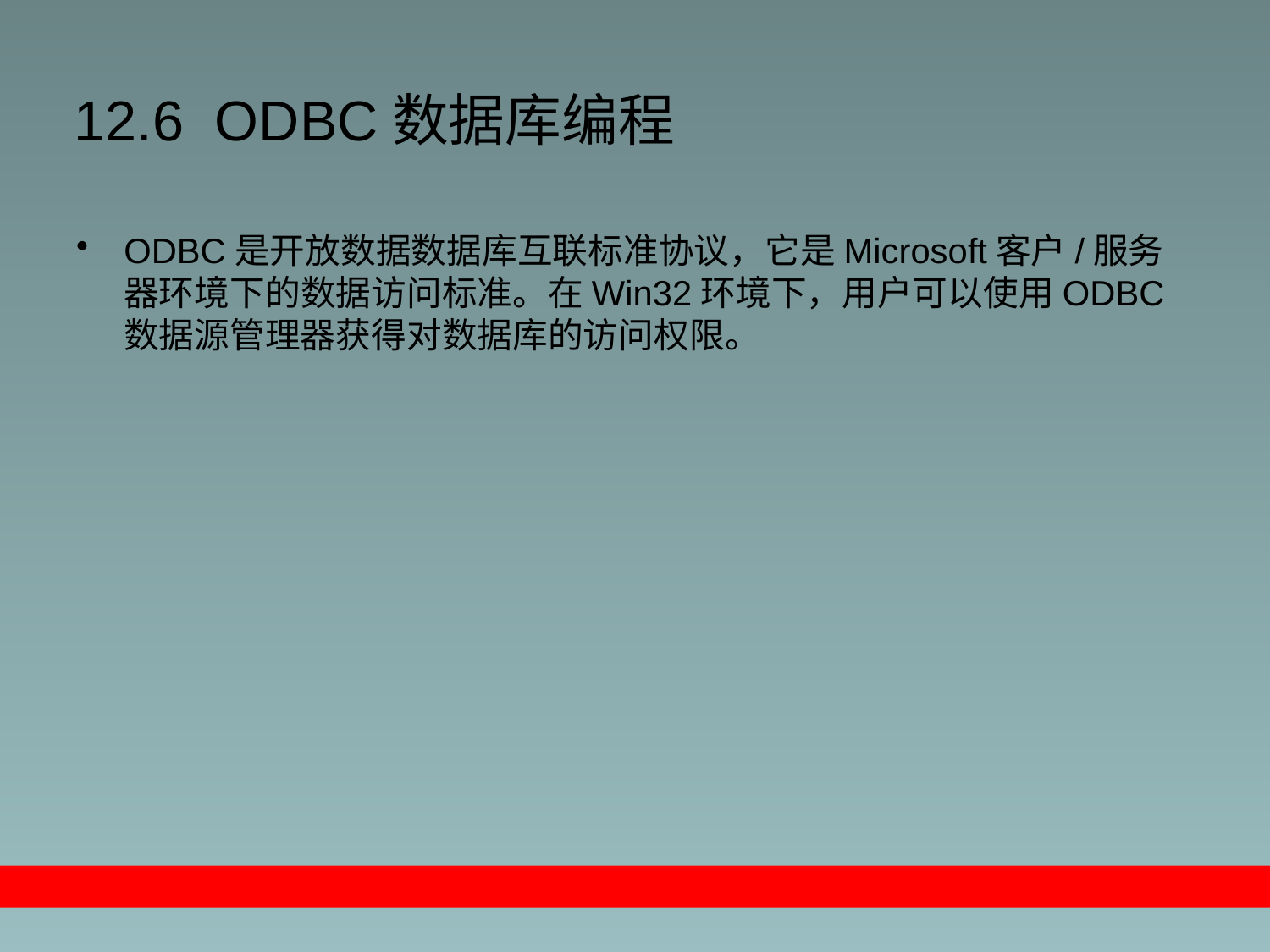

# 12.6  ODBC数据库编程
ODBC是开放数据数据库互联标准协议，它是Microsoft客户/服务器环境下的数据访问标准。在Win32环境下，用户可以使用ODBC数据源管理器获得对数据库的访问权限。